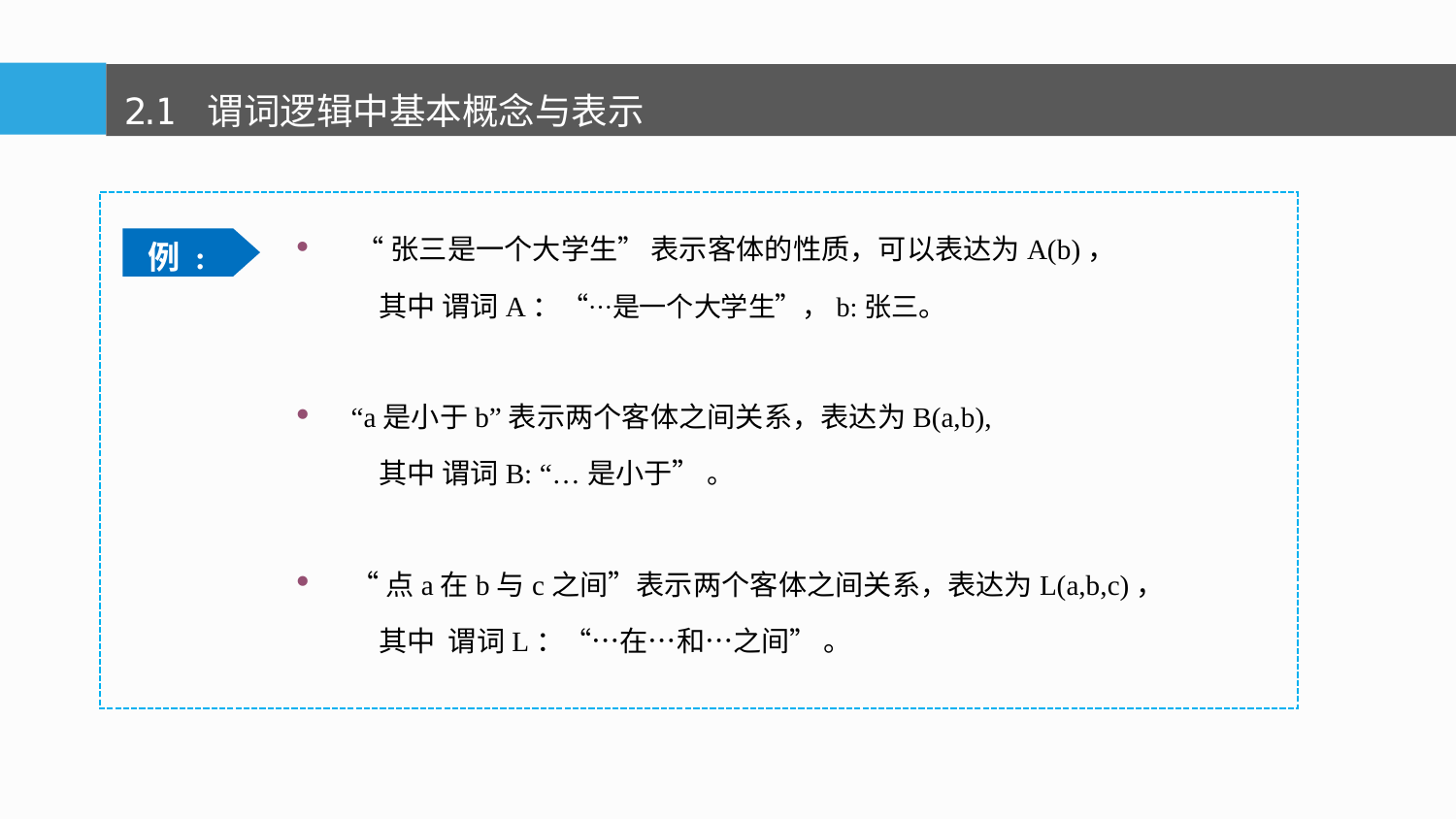

2.1  谓词逻辑中基本概念与表示

 “张三是一个大学生” 表示客体的性质，可以表达为A(b)，
            其中 谓词A：“…是一个大学生”，b:张三。

“a是小于b”表示两个客体之间关系，表达为B(a,b),
            其中 谓词B: “…是小于” 。

“点a在b与c之间”表示两个客体之间关系，表达为L(a,b,c)，
            其中  谓词L：“…在…和…之间” 。
例 :